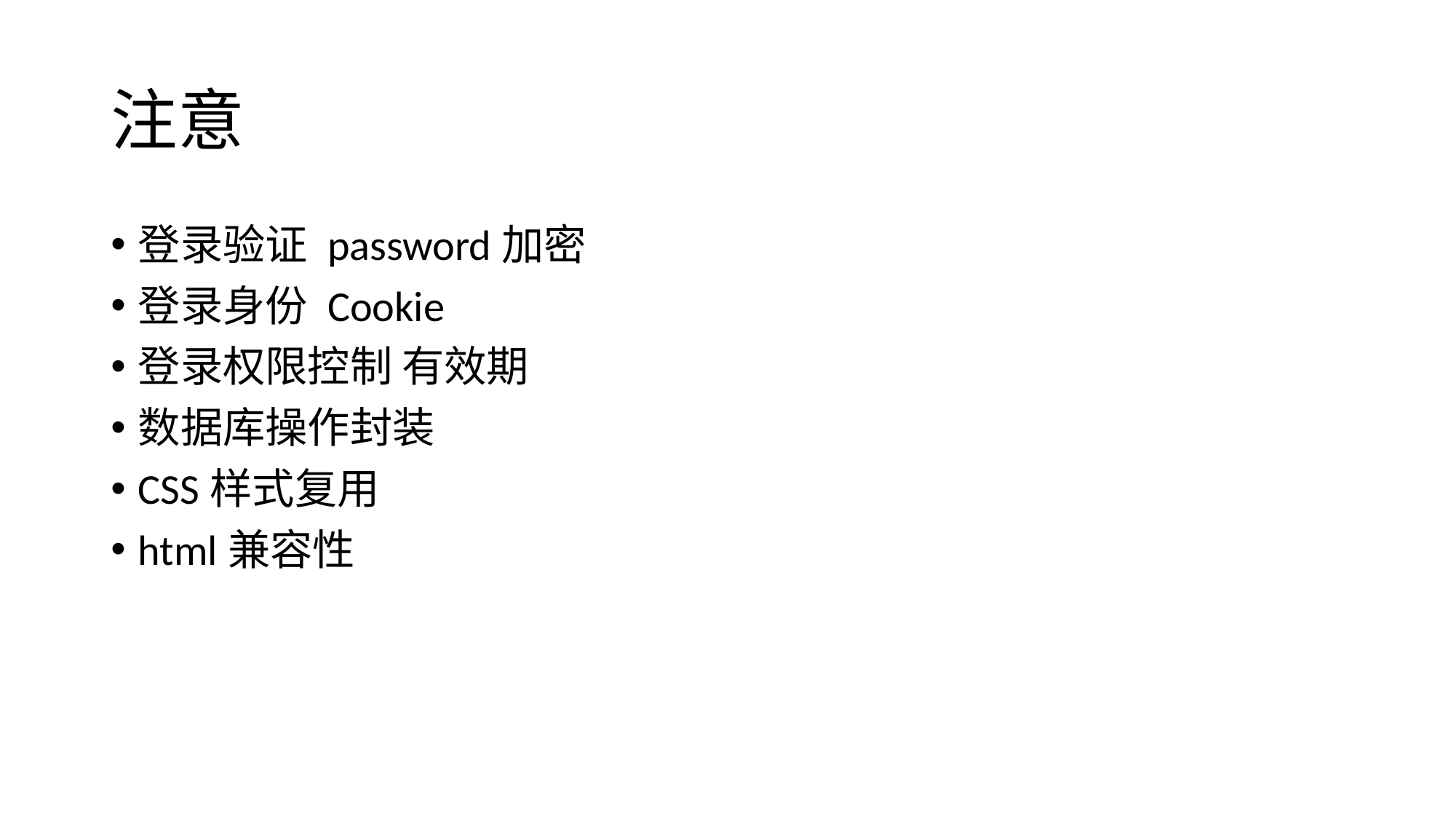

# 注意
登录验证 password加密
登录身份 Cookie
登录权限控制 有效期
数据库操作封装
CSS样式复用
html兼容性